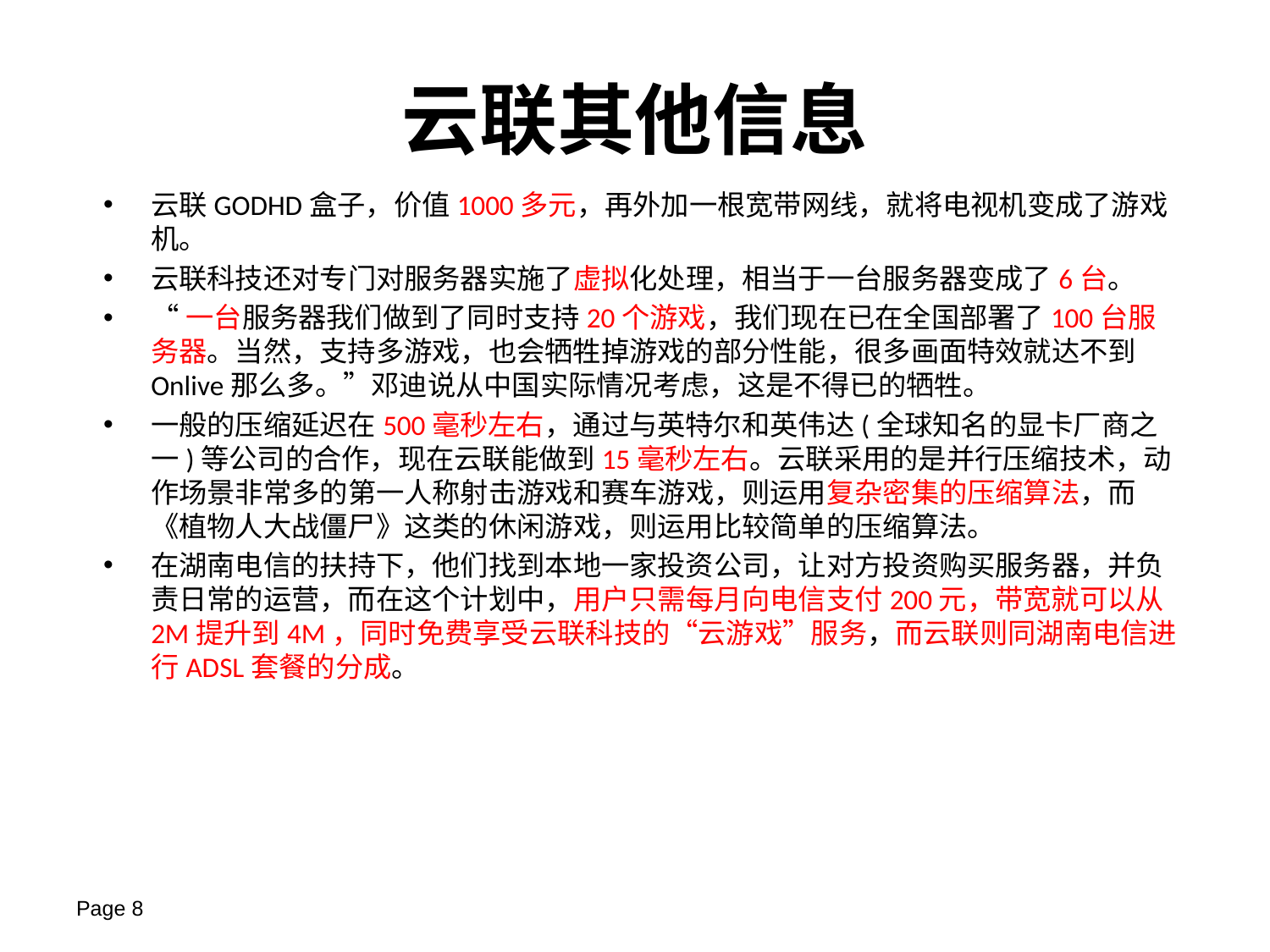

# 云联其他信息
云联GODHD盒子，价值1000多元，再外加一根宽带网线，就将电视机变成了游戏机。
云联科技还对专门对服务器实施了虚拟化处理，相当于一台服务器变成了6台。
“一台服务器我们做到了同时支持20个游戏，我们现在已在全国部署了100台服务器。当然，支持多游戏，也会牺牲掉游戏的部分性能，很多画面特效就达不到Onlive那么多。”邓迪说从中国实际情况考虑，这是不得已的牺牲。
一般的压缩延迟在500毫秒左右，通过与英特尔和英伟达(全球知名的显卡厂商之一)等公司的合作，现在云联能做到15毫秒左右。云联采用的是并行压缩技术，动作场景非常多的第一人称射击游戏和赛车游戏，则运用复杂密集的压缩算法，而《植物人大战僵尸》这类的休闲游戏，则运用比较简单的压缩算法。
在湖南电信的扶持下，他们找到本地一家投资公司，让对方投资购买服务器，并负责日常的运营，而在这个计划中，用户只需每月向电信支付200元，带宽就可以从2M提升到4M，同时免费享受云联科技的“云游戏”服务，而云联则同湖南电信进行ADSL套餐的分成。
Page 8